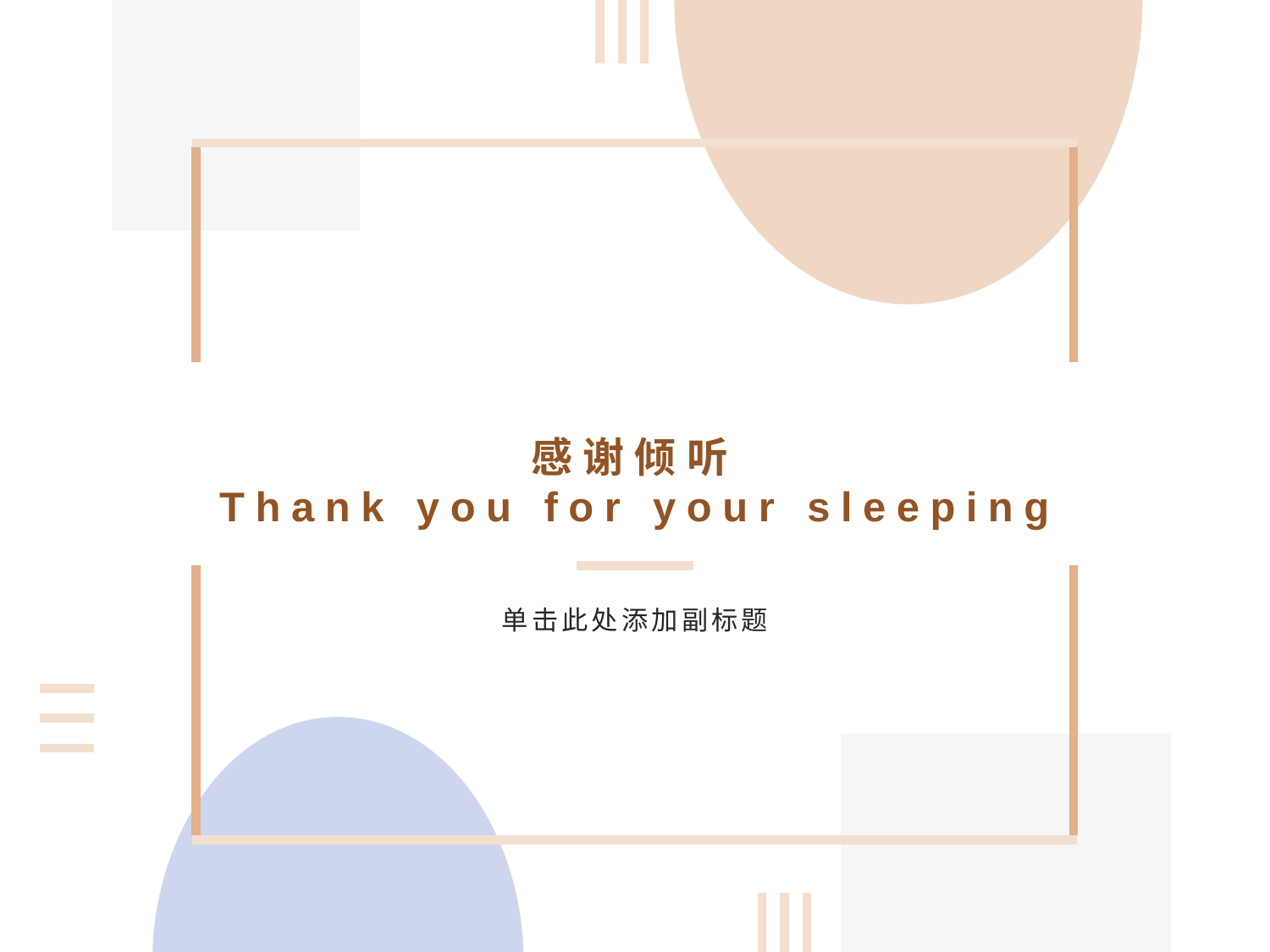

# 感谢倾听 Thank you for your sleeping
单击此处添加副标题